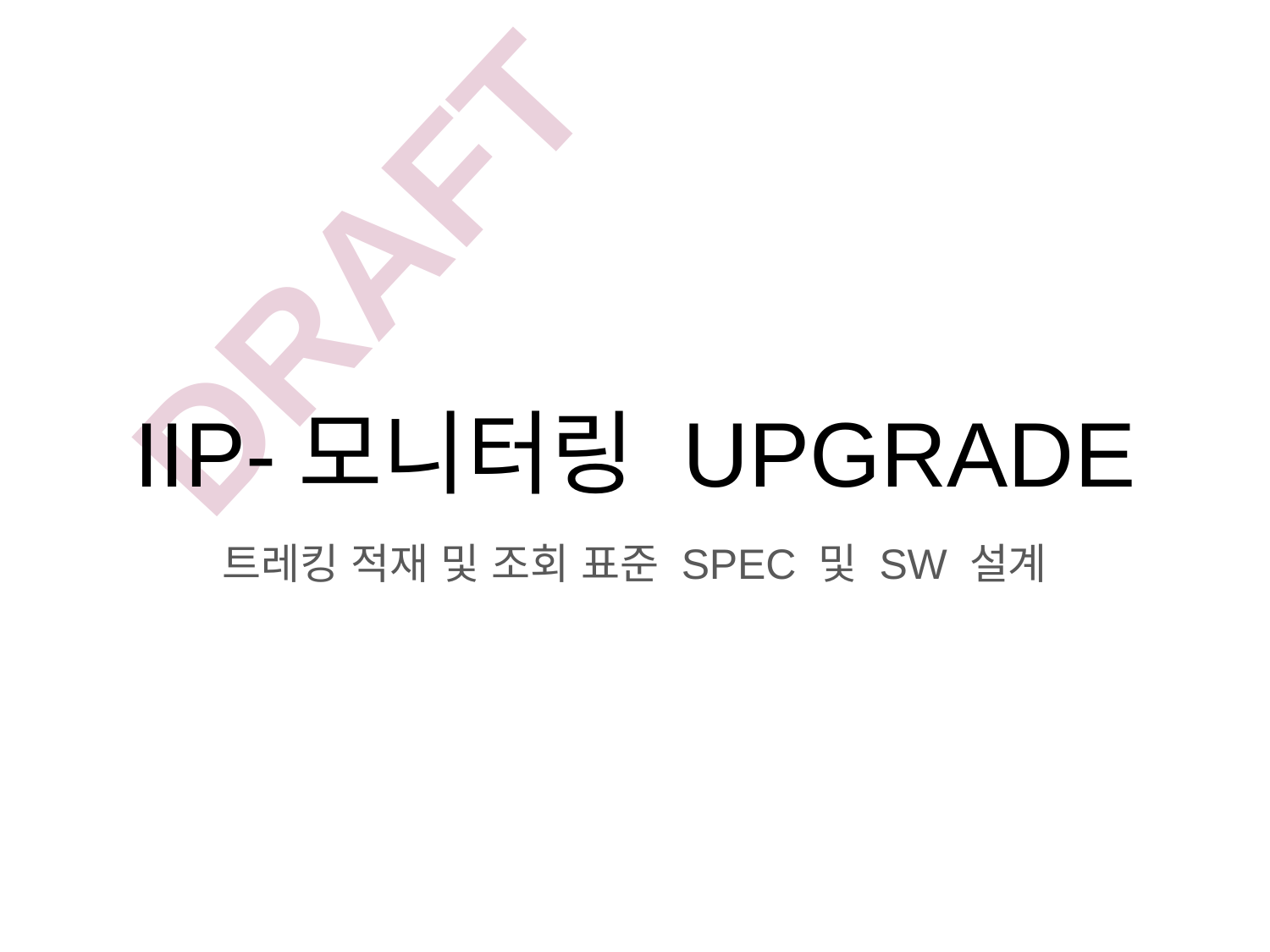

# IIP-모니터링 UPGRADE
트레킹 적재 및 조회 표준 SPEC 및 SW 설계